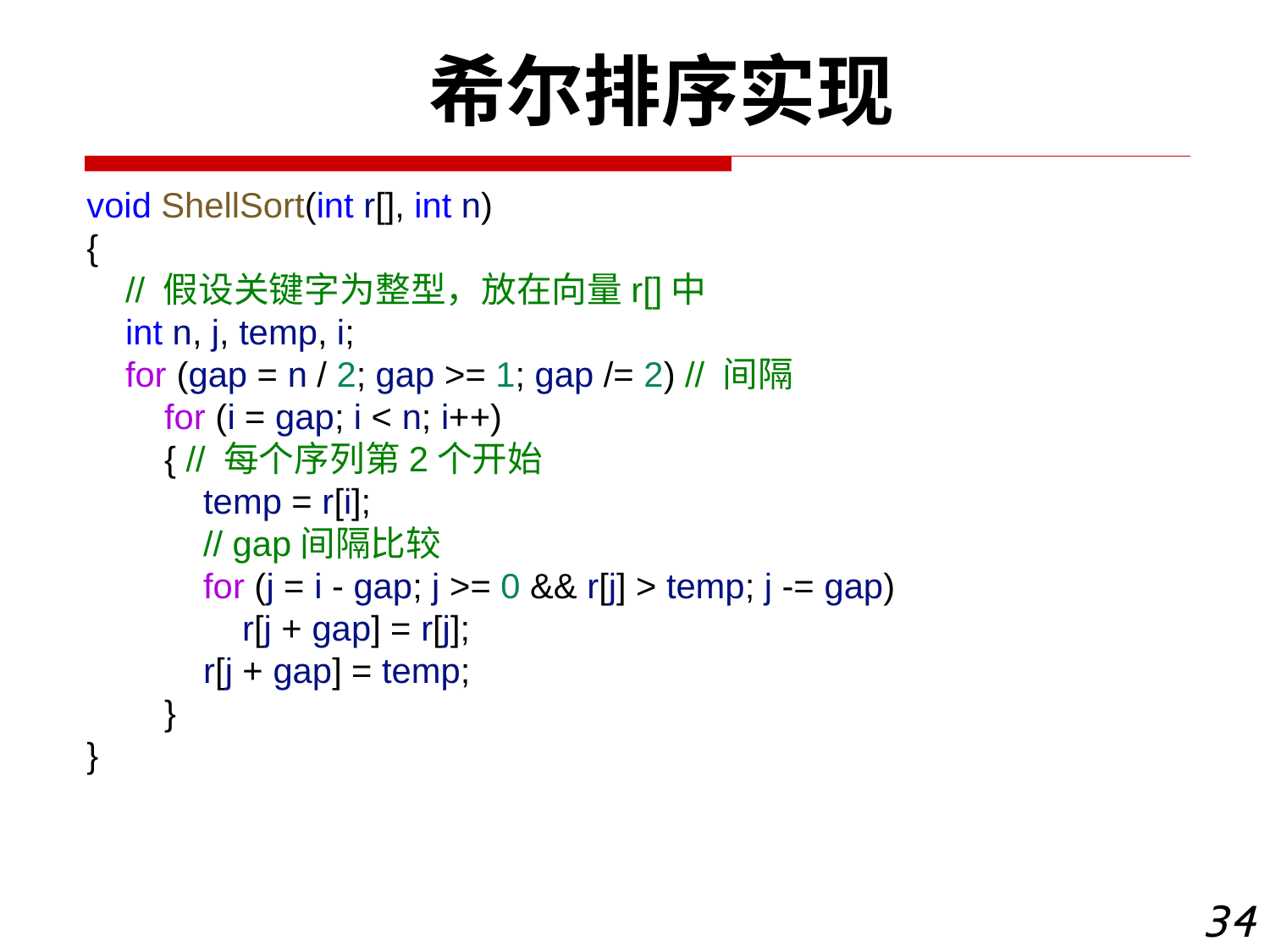

希尔排序实现
void ShellSort(int r[], int n)
{
    // 假设关键字为整型，放在向量r[]中
    int n, j, temp, i;
    for (gap = n / 2; gap >= 1; gap /= 2) // 间隔
        for (i = gap; i < n; i++)
        { // 每个序列第2个开始
            temp = r[i];
            // gap间隔比较
            for (j = i - gap; j >= 0 && r[j] > temp; j -= gap)
                r[j + gap] = r[j];
            r[j + gap] = temp;
        }
}
34